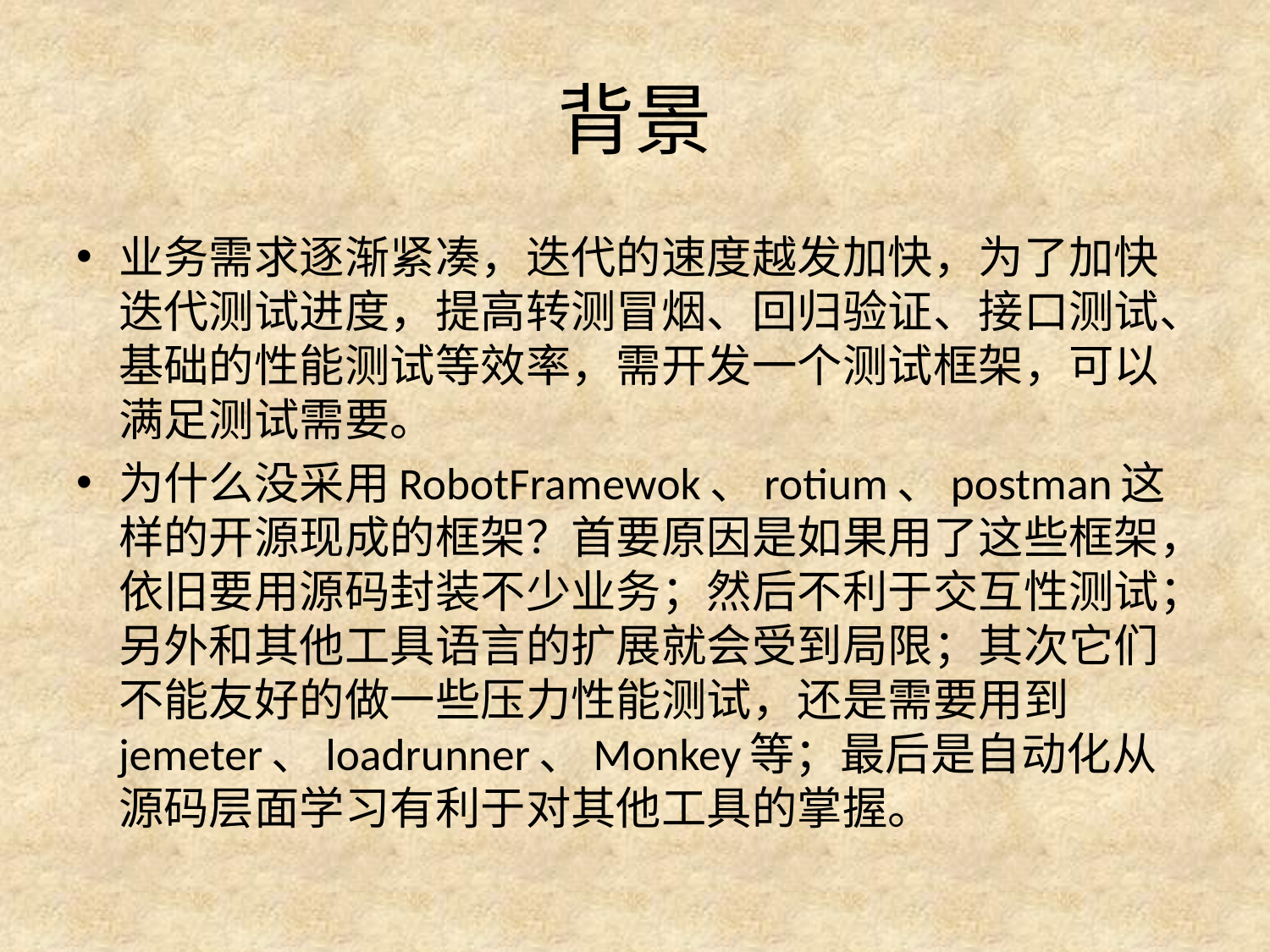

# 背景
业务需求逐渐紧凑，迭代的速度越发加快，为了加快迭代测试进度，提高转测冒烟、回归验证、接口测试、基础的性能测试等效率，需开发一个测试框架，可以满足测试需要。
为什么没采用RobotFramewok、rotium、postman这样的开源现成的框架？首要原因是如果用了这些框架，依旧要用源码封装不少业务；然后不利于交互性测试；另外和其他工具语言的扩展就会受到局限；其次它们不能友好的做一些压力性能测试，还是需要用到jemeter、loadrunner、Monkey等；最后是自动化从源码层面学习有利于对其他工具的掌握。